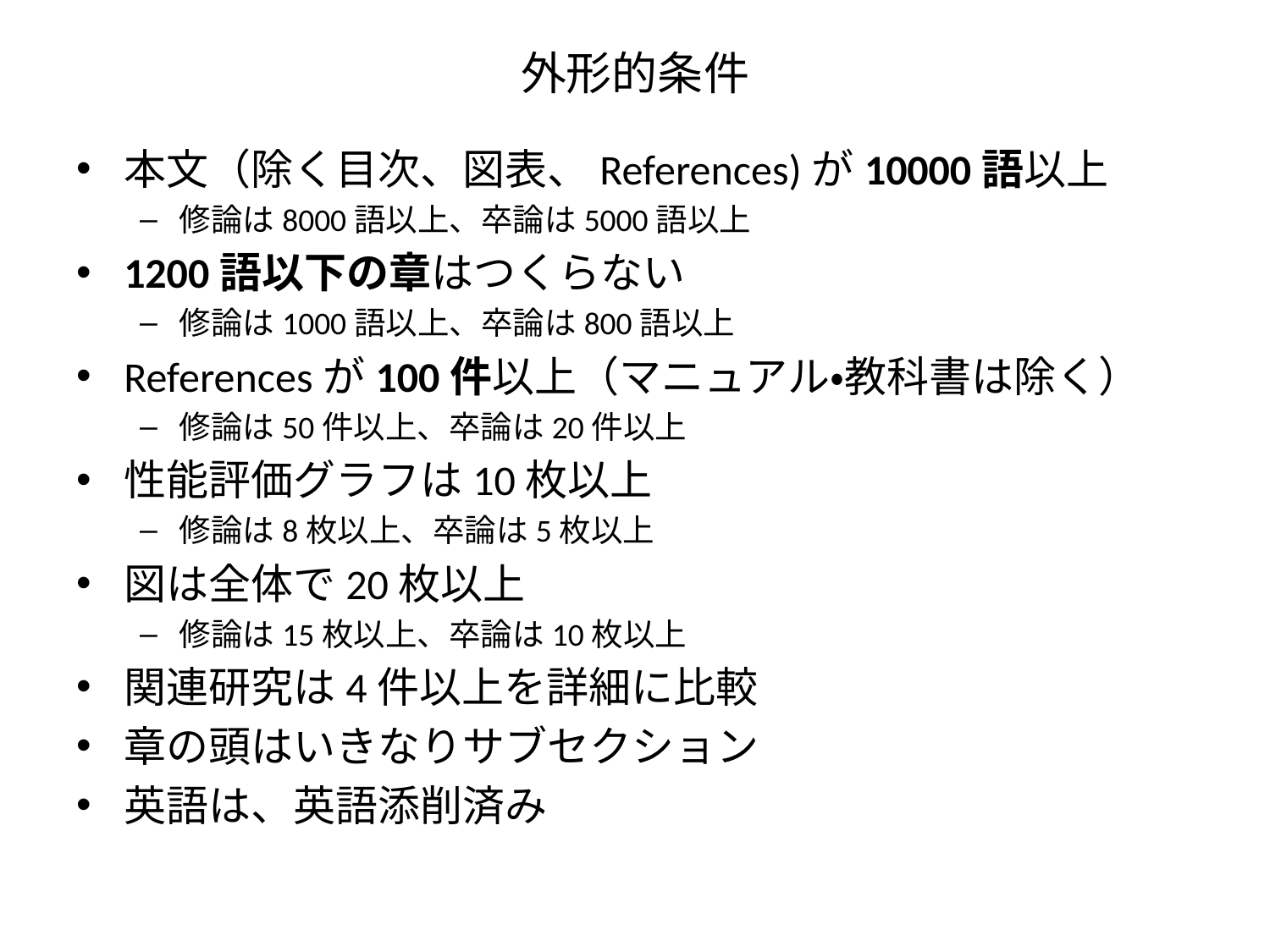

# 外形的条件
本文（除く目次、図表、References)が10000語以上
修論は8000語以上、卒論は5000語以上
1200語以下の章はつくらない
修論は1000語以上、卒論は800語以上
Referencesが100件以上（マニュアル・教科書は除く）
修論は50件以上、卒論は20件以上
性能評価グラフは10枚以上
修論は8枚以上、卒論は5枚以上
図は全体で20枚以上
修論は15枚以上、卒論は10枚以上
関連研究は4件以上を詳細に比較
章の頭はいきなりサブセクション
英語は、英語添削済み